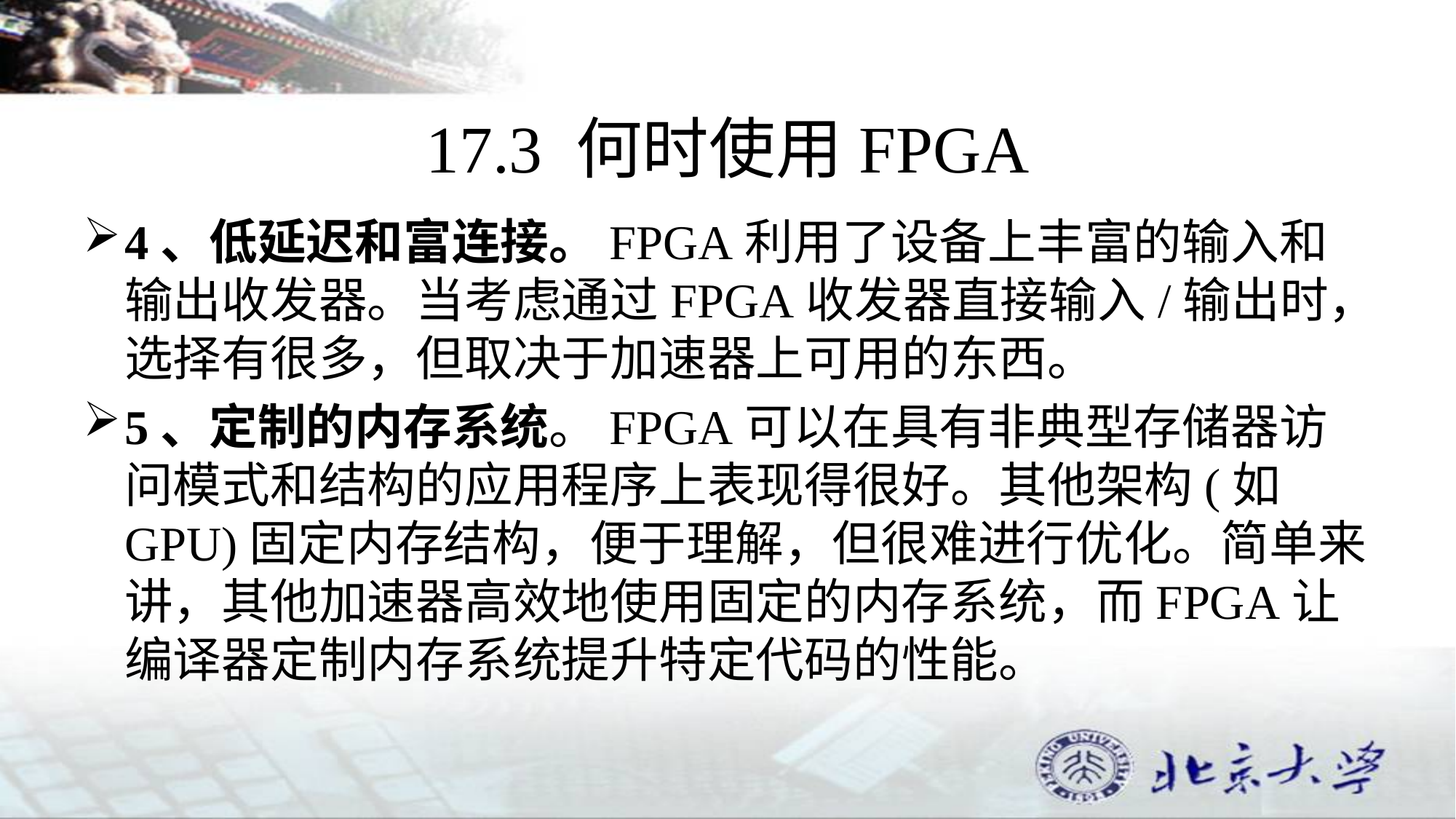

# 17.3 何时使用FPGA
4、低延迟和富连接。FPGA利用了设备上丰富的输入和输出收发器。当考虑通过FPGA收发器直接输入/输出时，选择有很多，但取决于加速器上可用的东西。
5、定制的内存系统。FPGA可以在具有非典型存储器访问模式和结构的应用程序上表现得很好。其他架构(如GPU)固定内存结构，便于理解，但很难进行优化。简单来讲，其他加速器高效地使用固定的内存系统，而FPGA让编译器定制内存系统提升特定代码的性能。